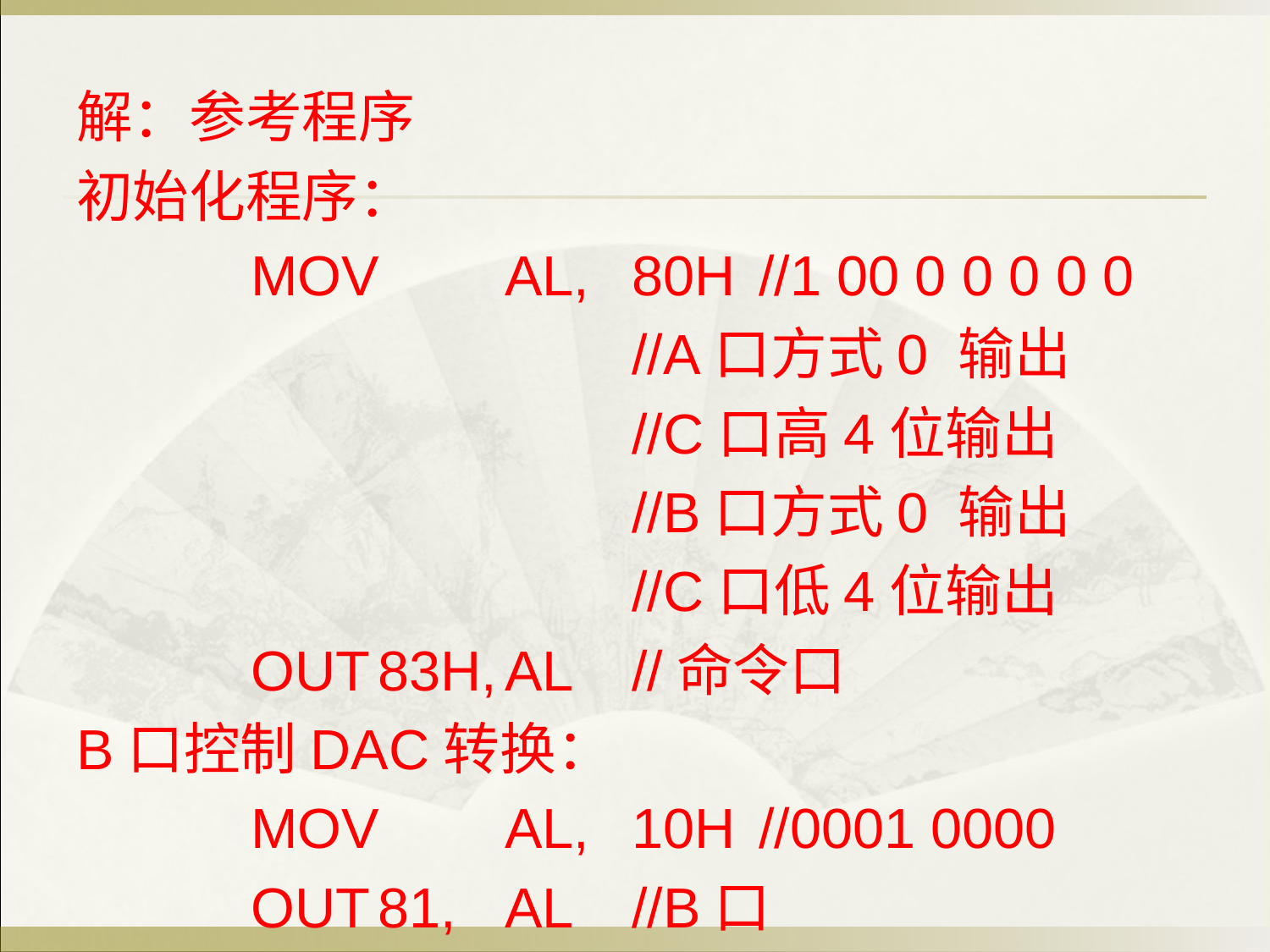

解：参考程序
初始化程序：
		MOV	AL,	80H	//1 00 0 0 0 0 0
					//A口方式0 输出
					//C口高4位输出
					//B口方式0 输出
					//C口低4位输出
		OUT	83H,	AL	//命令口
B口控制DAC转换：
		MOV	AL,	10H	//0001 0000
		OUT	81,	AL	//B口